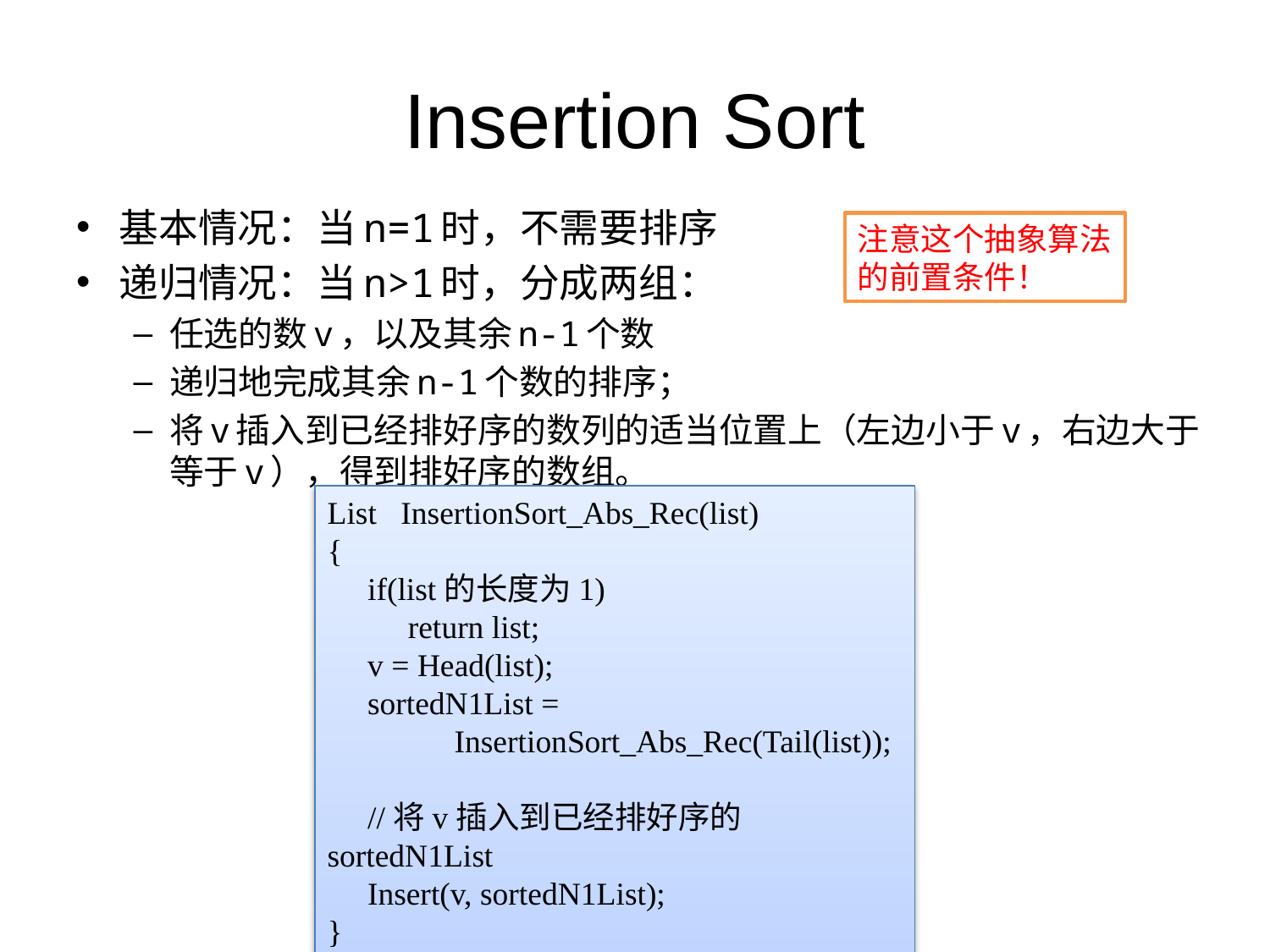

# Insertion Sort
基本情况：当n=1时，不需要排序
递归情况：当n>1时，分成两组：
任选的数v，以及其余n-1个数
递归地完成其余n-1个数的排序；
将v插入到已经排好序的数列的适当位置上（左边小于v，右边大于等于v），得到排好序的数组。
注意这个抽象算法的前置条件！
List   InsertionSort_Abs_Rec(list)
{
     if(list的长度为1)
          return list;
     v = Head(list);
     sortedN1List =
	InsertionSort_Abs_Rec(Tail(list));

     //将v插入到已经排好序的sortedN1List
     Insert(v, sortedN1List);
}